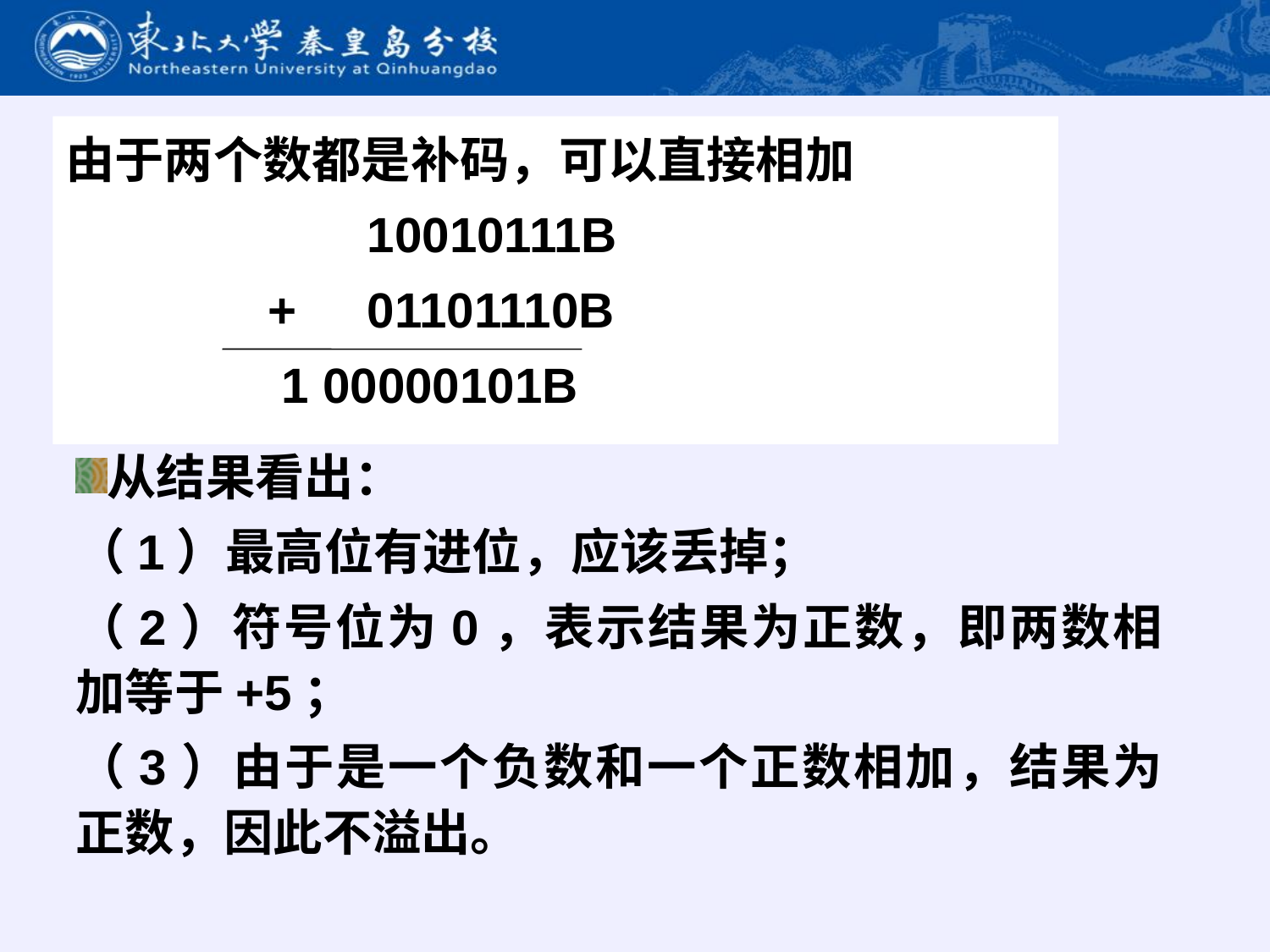

由于两个数都是补码，可以直接相加
			10010111B
		  +	01101110B
		   1 00000101B

从结果看出：
（1）最高位有进位，应该丢掉；
（2）符号位为0，表示结果为正数，即两数相加等于+5；
（3）由于是一个负数和一个正数相加，结果为正数，因此不溢出。